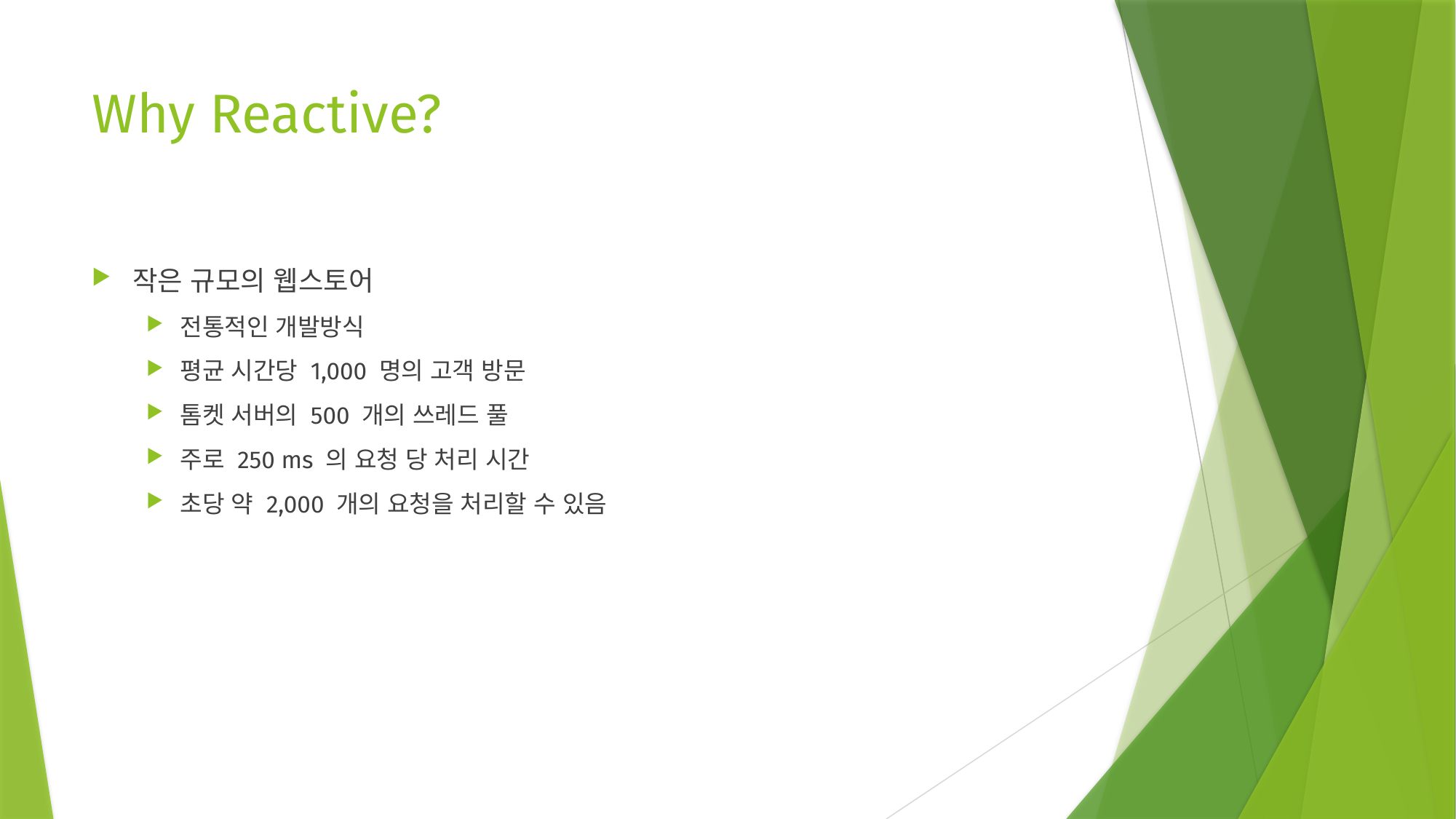

# Why Reactive?
작은 규모의 웹스토어
전통적인 개발방식
평균 시간당 1,000 명의 고객 방문
톰켓 서버의 500 개의 쓰레드 풀
주로 250 ms 의 요청 당 처리 시간
초당 약 2,000 개의 요청을 처리할 수 있음